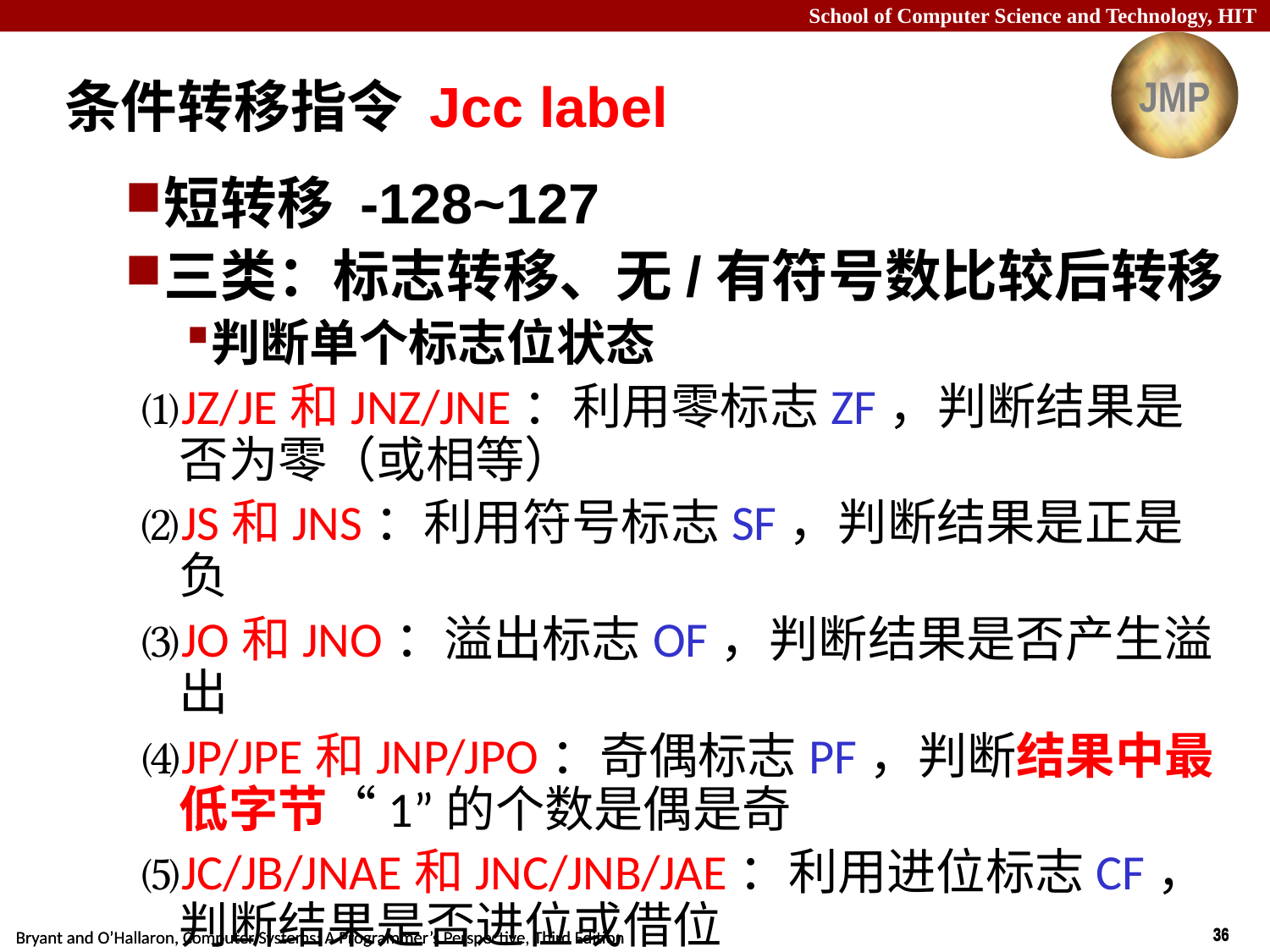

JMP
# 条件转移指令 Jcc label
短转移 -128~127
三类：标志转移、无/有符号数比较后转移
判断单个标志位状态
⑴JZ/JE和JNZ/JNE：利用零标志ZF，判断结果是否为零（或相等）
⑵JS和JNS：利用符号标志SF，判断结果是正是负
⑶JO和JNO：溢出标志OF，判断结果是否产生溢出
⑷JP/JPE和JNP/JPO：奇偶标志PF，判断结果中最低字节“1”的个数是偶是奇
⑸JC/JB/JNAE和JNC/JNB/JAE：利用进位标志CF，判断结果是否进位或借位